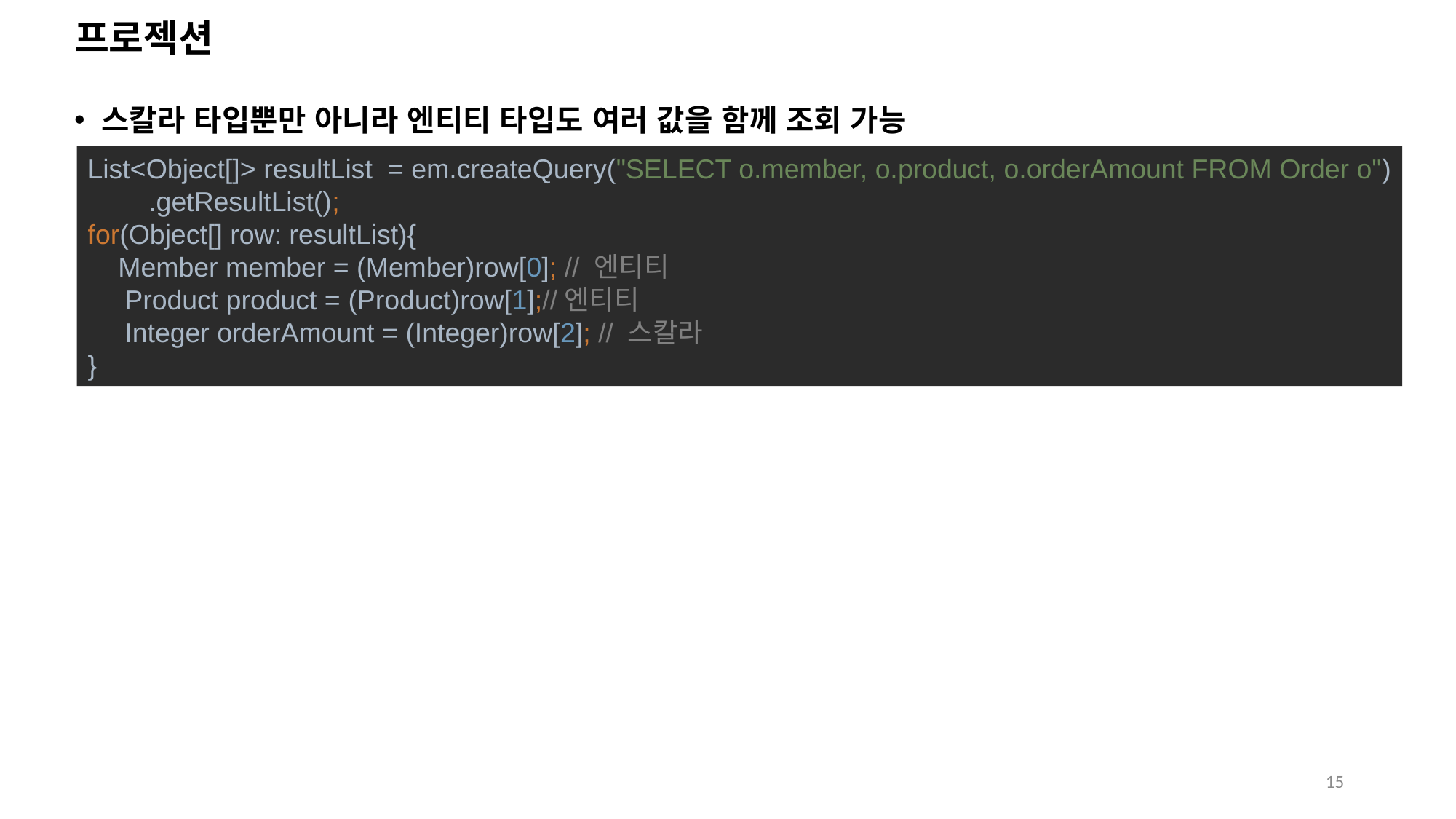

# 프로젝션
스칼라 타입뿐만 아니라 엔티티 타입도 여러 값을 함께 조회 가능

List<Object[]> resultList  = em.createQuery("SELECT o.member, o.product, o.orderAmount FROM Order o")
        .getResultList();
for(Object[] row: resultList){
    Member member = (Member)row[0]; // 엔티티
    Product product = (Product)row[1];//엔티티
    Integer orderAmount = (Integer)row[2]; // 스칼라
}
15